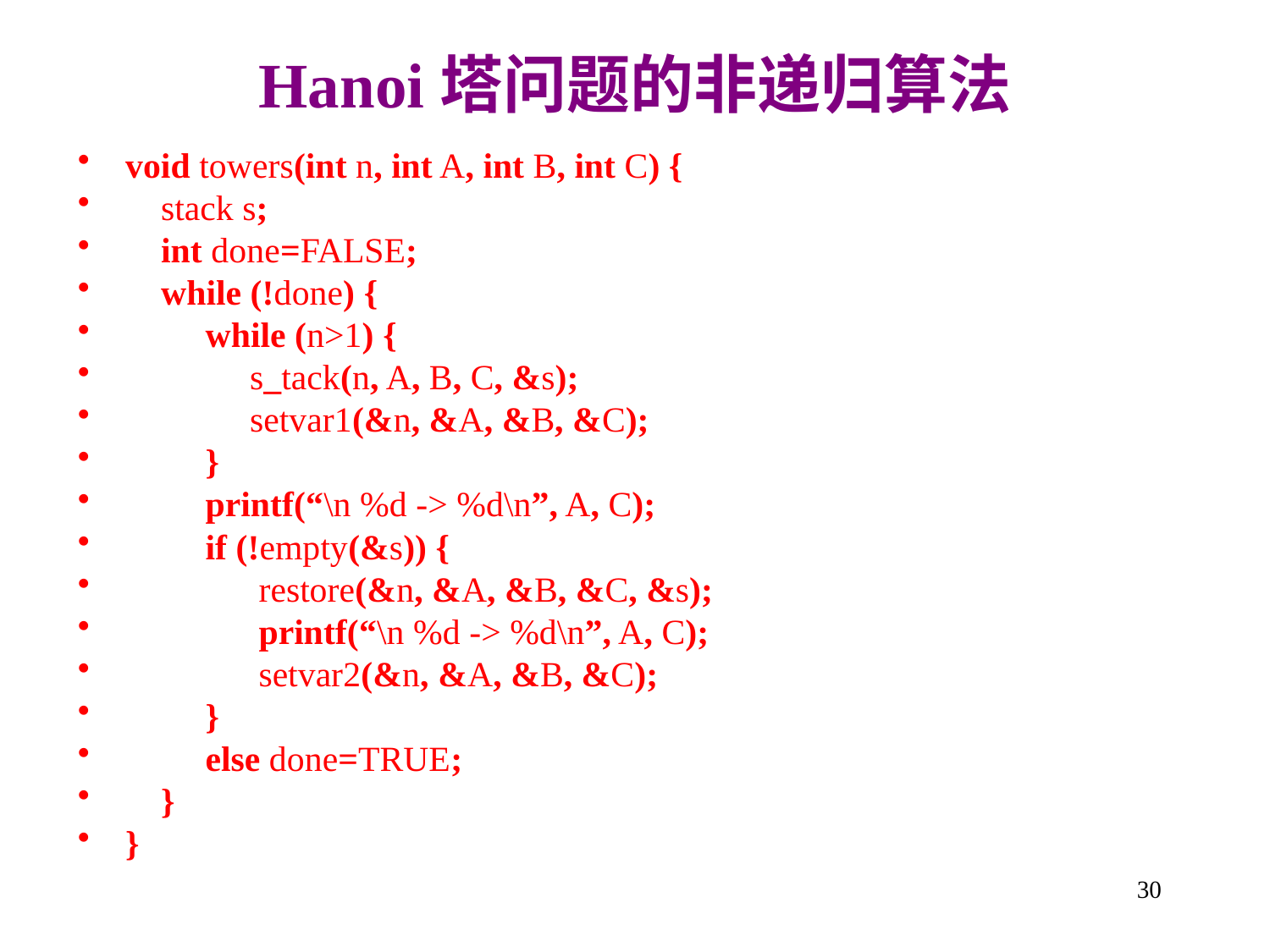

Hanoi塔问题的非递归算法
void towers(int n, int A, int B, int C) {
    stack s;
    int done=FALSE;
    while (!done) {
         while (n>1) {
              s_tack(n, A, B, C, &s);
              setvar1(&n, &A, &B, &C);
         }
         printf(“\n %d -> %d\n”, A, C);
         if (!empty(&s)) {
               restore(&n, &A, &B, &C, &s);
               printf(“\n %d -> %d\n”, A, C);
               setvar2(&n, &A, &B, &C);
         }
         else done=TRUE;
    }
}
30